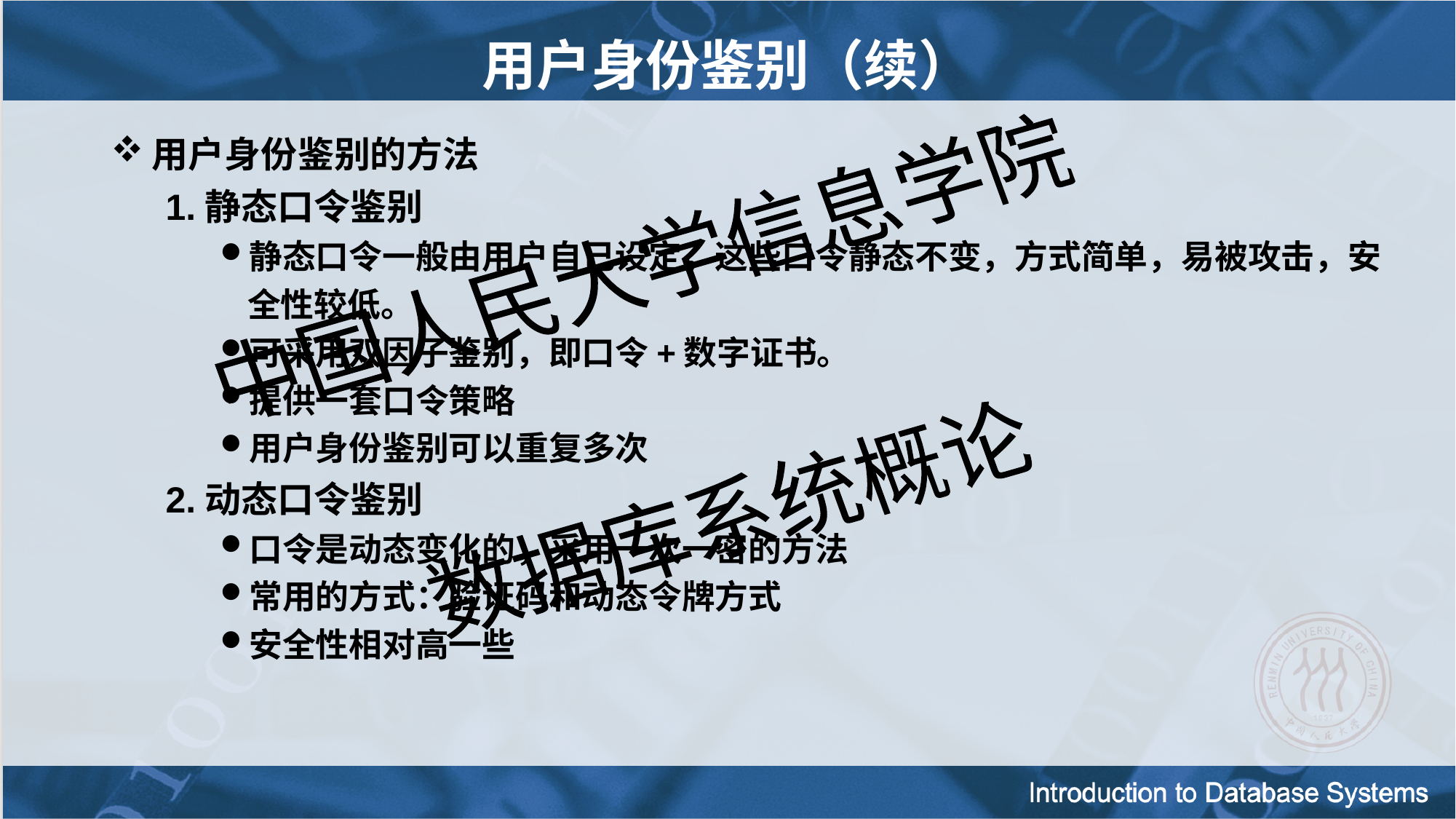

用户身份鉴别（续）
用户身份鉴别的方法
1.静态口令鉴别
静态口令一般由用户自己设定，这些口令静态不变，方式简单，易被攻击，安全性较低。
可采用双因子鉴别，即口令+数字证书。
提供一套口令策略
用户身份鉴别可以重复多次
2.动态口令鉴别
口令是动态变化的，采用一次一密的方法
常用的方式：验证码和动态令牌方式
安全性相对高一些